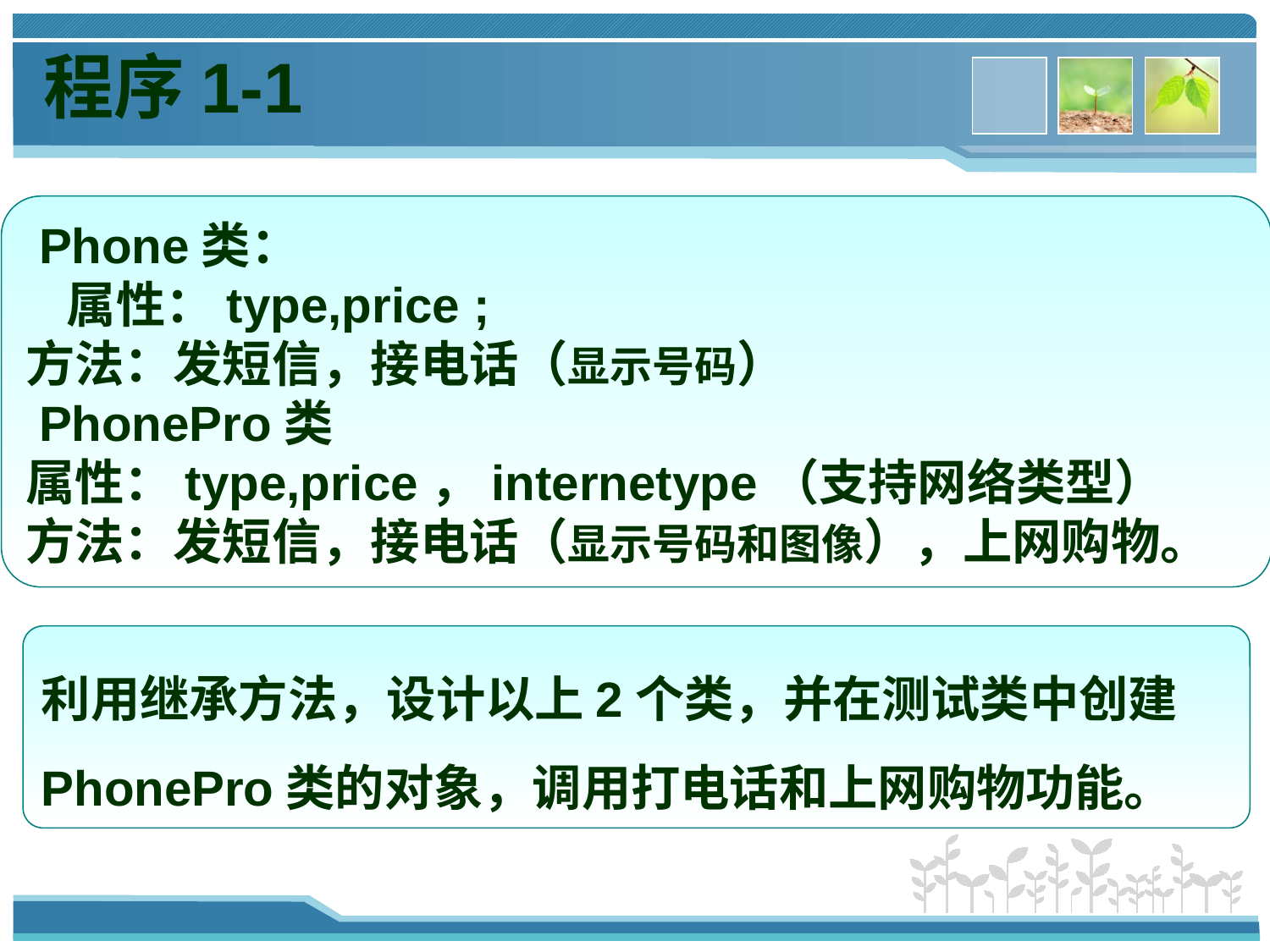

程序1-1
 Phone类：
 属性：type,price ;
方法：发短信，接电话（显示号码）
 PhonePro类
属性：type,price，internetype（支持网络类型）
方法：发短信，接电话（显示号码和图像），上网购物。
利用继承方法，设计以上2个类，并在测试类中创建PhonePro类的对象，调用打电话和上网购物功能。